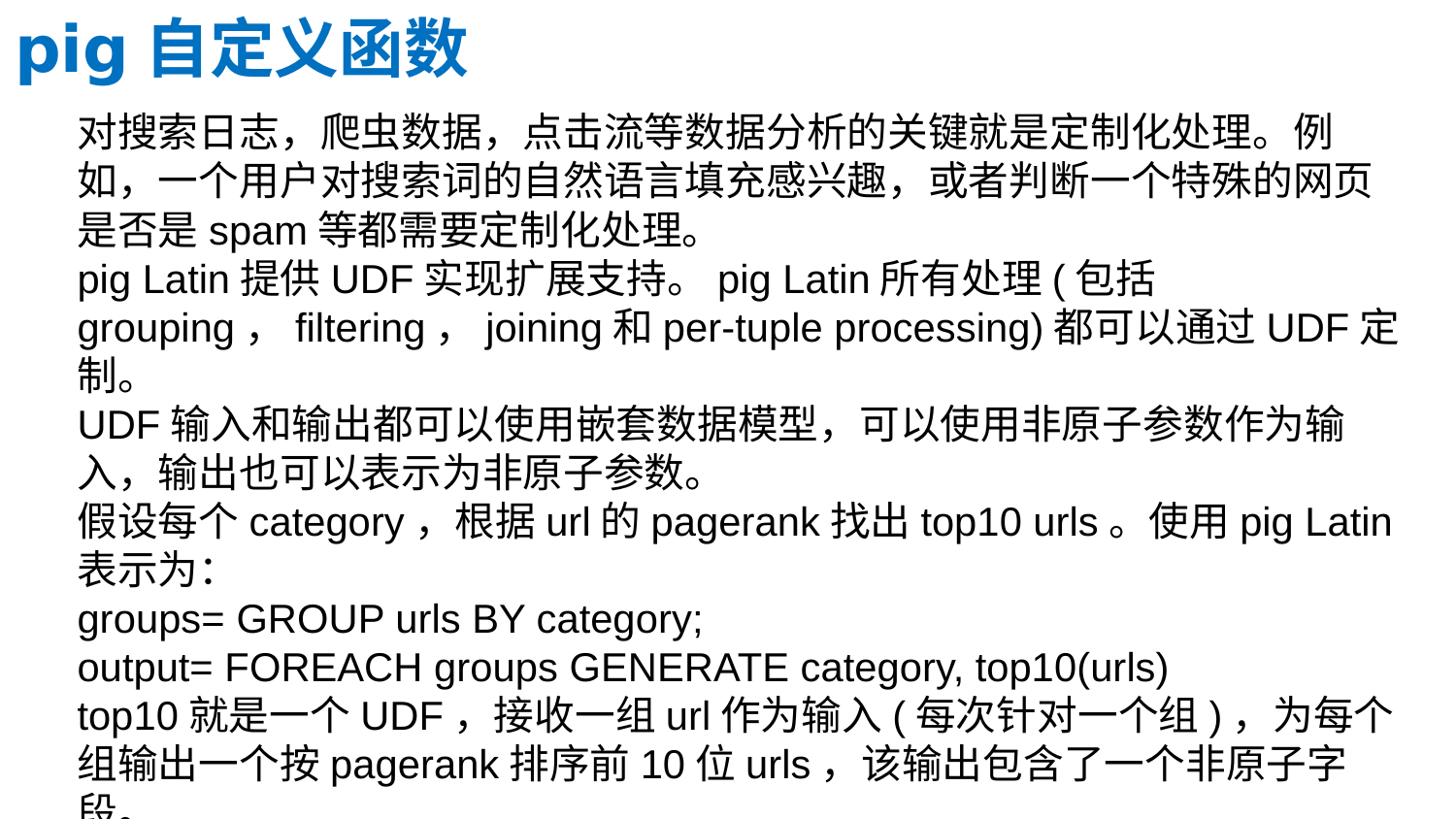

pig自定义函数
对搜索日志，爬虫数据，点击流等数据分析的关键就是定制化处理。例如，一个用户对搜索词的自然语言填充感兴趣，或者判断一个特殊的网页是否是spam等都需要定制化处理。
pig Latin提供UDF实现扩展支持。pig Latin所有处理(包括grouping，filtering，joining和per-tuple processing)都可以通过UDF定制。
UDF输入和输出都可以使用嵌套数据模型，可以使用非原子参数作为输入，输出也可以表示为非原子参数。
假设每个category，根据url的pagerank找出top10 urls。使用pig Latin表示为：
groups= GROUP urls BY category;
output= FOREACH groups GENERATE category, top10(urls)
top10就是一个UDF，接收一组url作为输入(每次针对一个组)，为每个组输出一个按pagerank排序前10位urls，该输出包含了一个非原子字段。